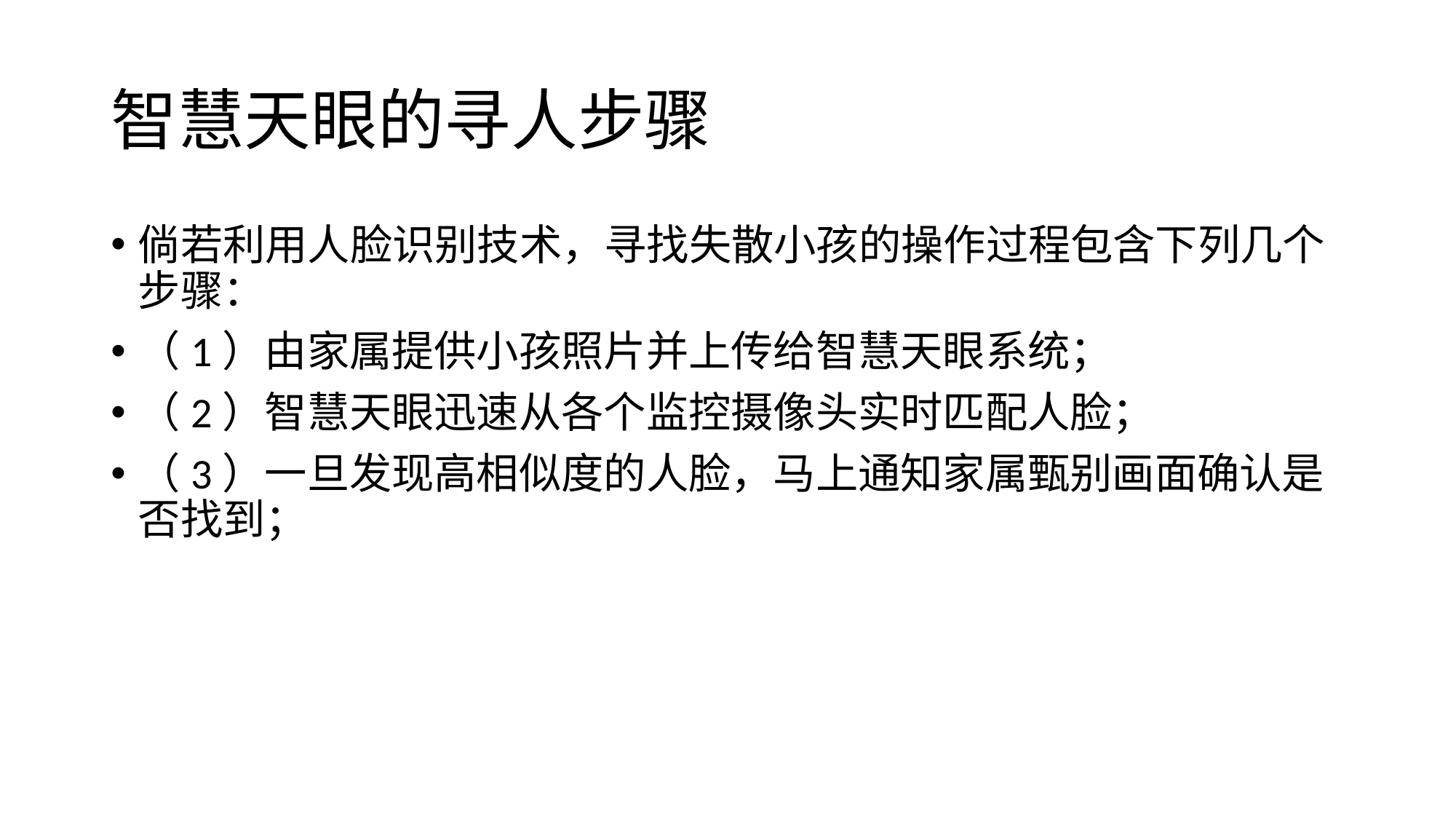

# 智慧天眼的寻人步骤
倘若利用人脸识别技术，寻找失散小孩的操作过程包含下列几个步骤：
（1）由家属提供小孩照片并上传给智慧天眼系统；
（2）智慧天眼迅速从各个监控摄像头实时匹配人脸；
（3）一旦发现高相似度的人脸，马上通知家属甄别画面确认是否找到；